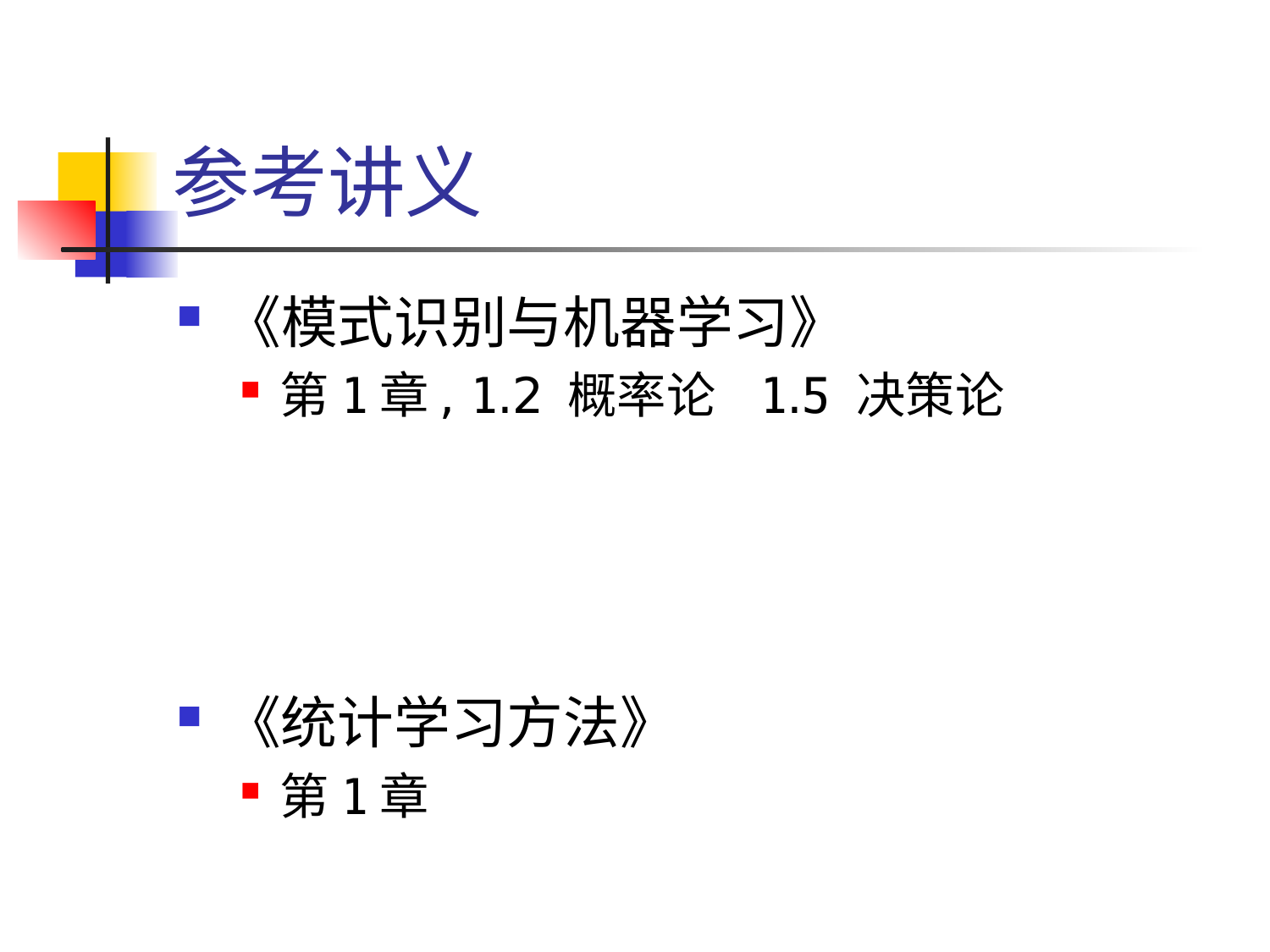

# 参考讲义
《模式识别与机器学习》
第1章, 1.2 概率论   1.5 决策论

《统计学习方法》
第1章